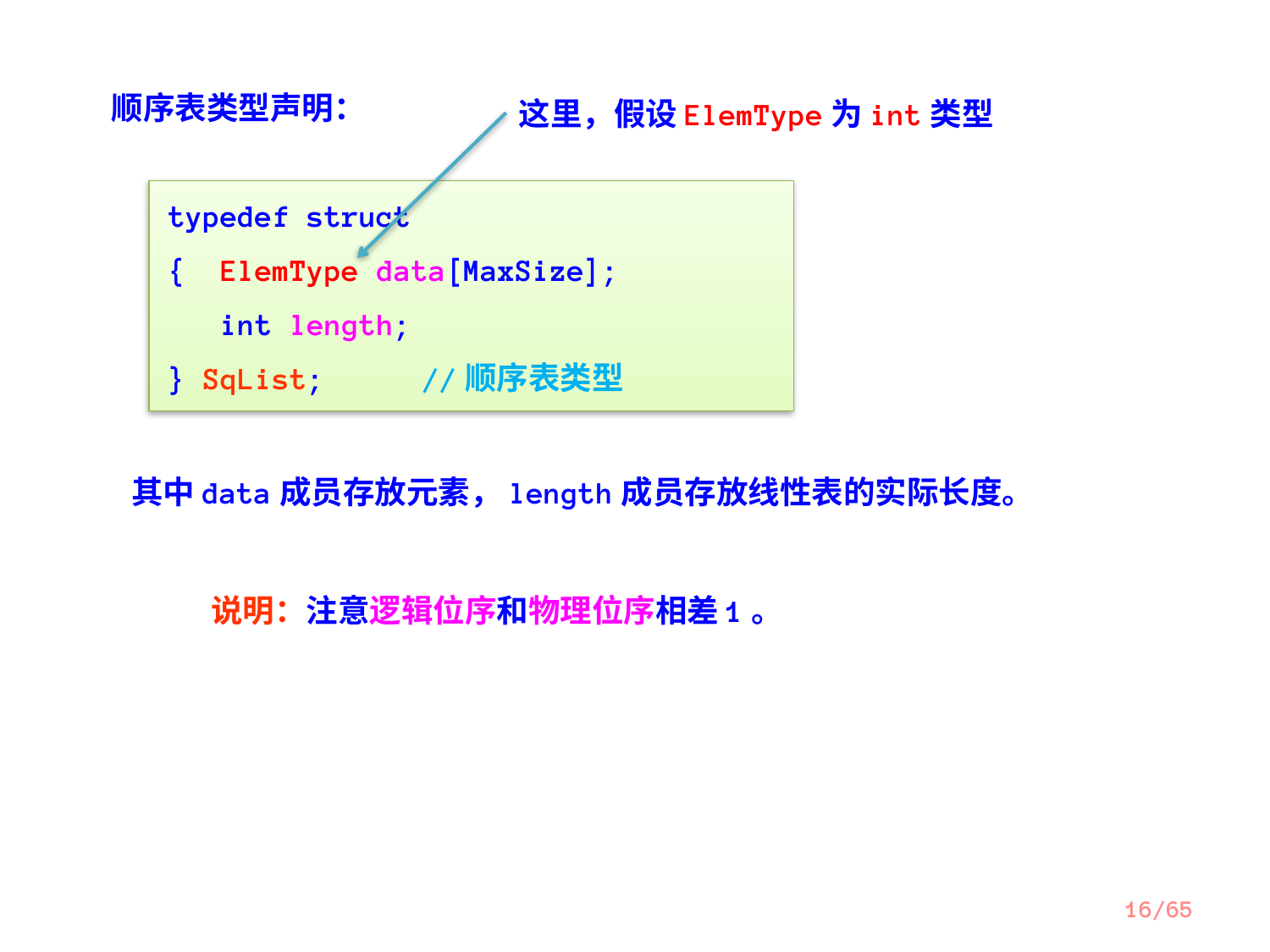

顺序表类型声明：
这里，假设ElemType为int类型
typedef struct
{  ElemType data[MaxSize];
   int length;
} SqList;    	//顺序表类型
其中data成员存放元素，length成员存放线性表的实际长度。
说明：注意逻辑位序和物理位序相差1。
16/65